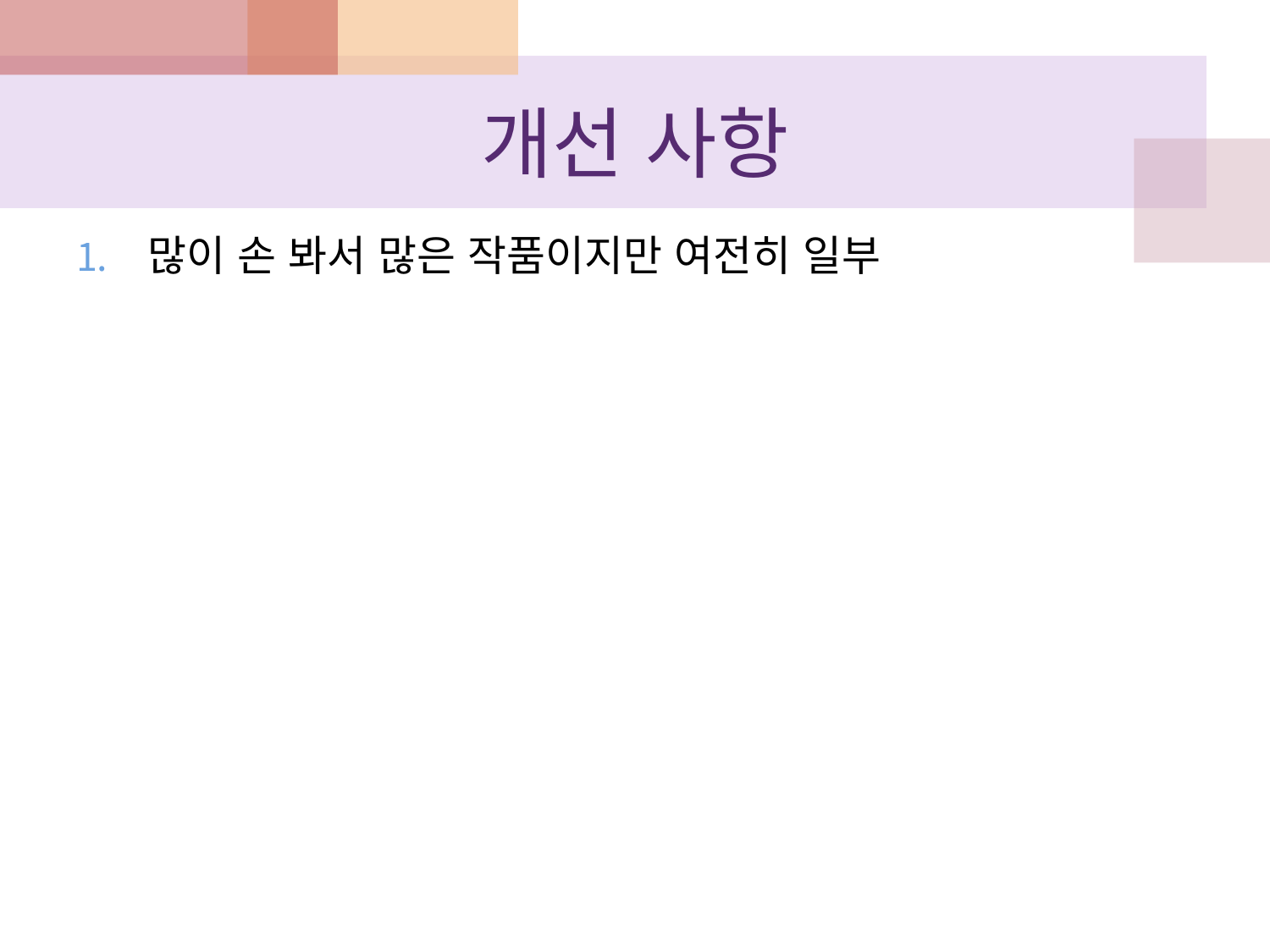

# 개선 사항
많이 손 봐서 많은 작품이지만 여전히 일부